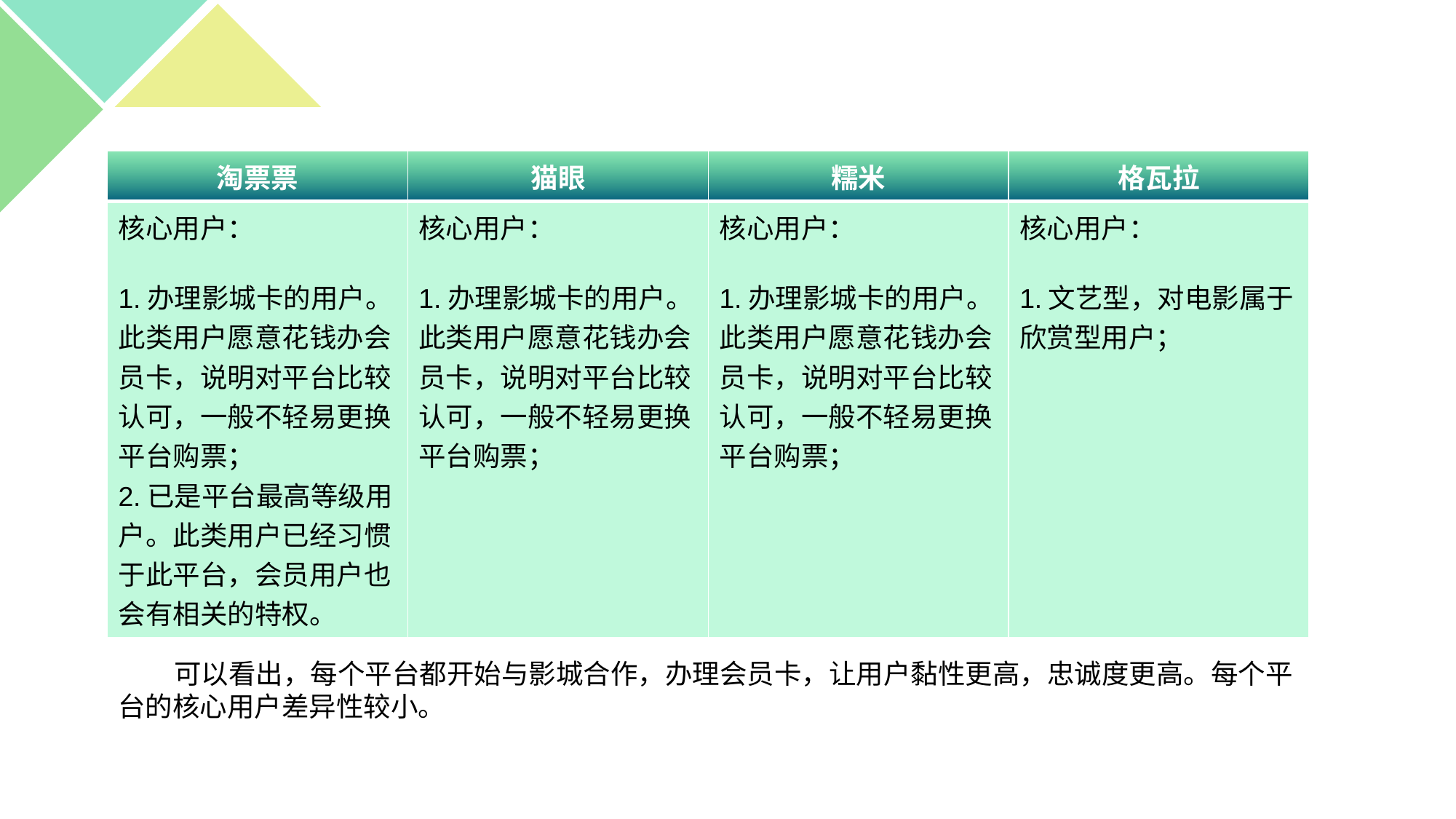

| 淘票票 | 猫眼 | 糯米 | 格瓦拉 |
| --- | --- | --- | --- |
| 核心用户： 1.办理影城卡的用户。此类用户愿意花钱办会员卡，说明对平台比较认可，一般不轻易更换平台购票； 2.已是平台最高等级用户。此类用户已经习惯于此平台，会员用户也会有相关的特权。 | 核心用户： 1.办理影城卡的用户。此类用户愿意花钱办会员卡，说明对平台比较认可，一般不轻易更换平台购票； | 核心用户： 1.办理影城卡的用户。此类用户愿意花钱办会员卡，说明对平台比较认可，一般不轻易更换平台购票； | 核心用户： 1.文艺型，对电影属于欣赏型用户； |
        可以看出，每个平台都开始与影城合作，办理会员卡，让用户黏性更高，忠诚度更高。每个平台的核心用户差异性较小。